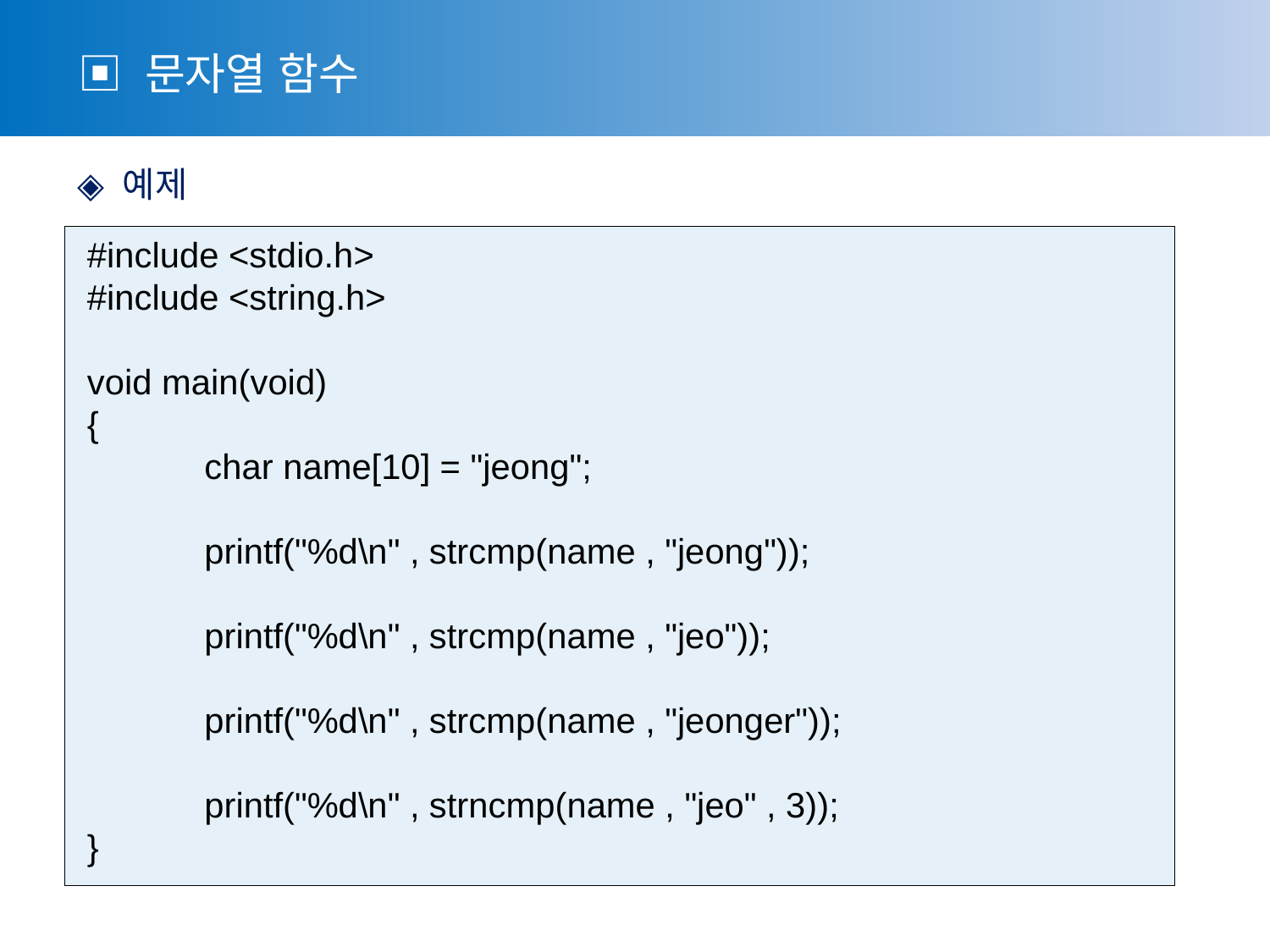

▣ 문자열 함수
 ◈ 예제
 #include <stdio.h>
 #include <string.h>

 void main(void)
 {
	char name[10] = "jeong";

	printf("%d\n" , strcmp(name , "jeong"));

	printf("%d\n" , strcmp(name , "jeo"));

	printf("%d\n" , strcmp(name , "jeonger"));

	printf("%d\n" , strncmp(name , "jeo" , 3));
 }